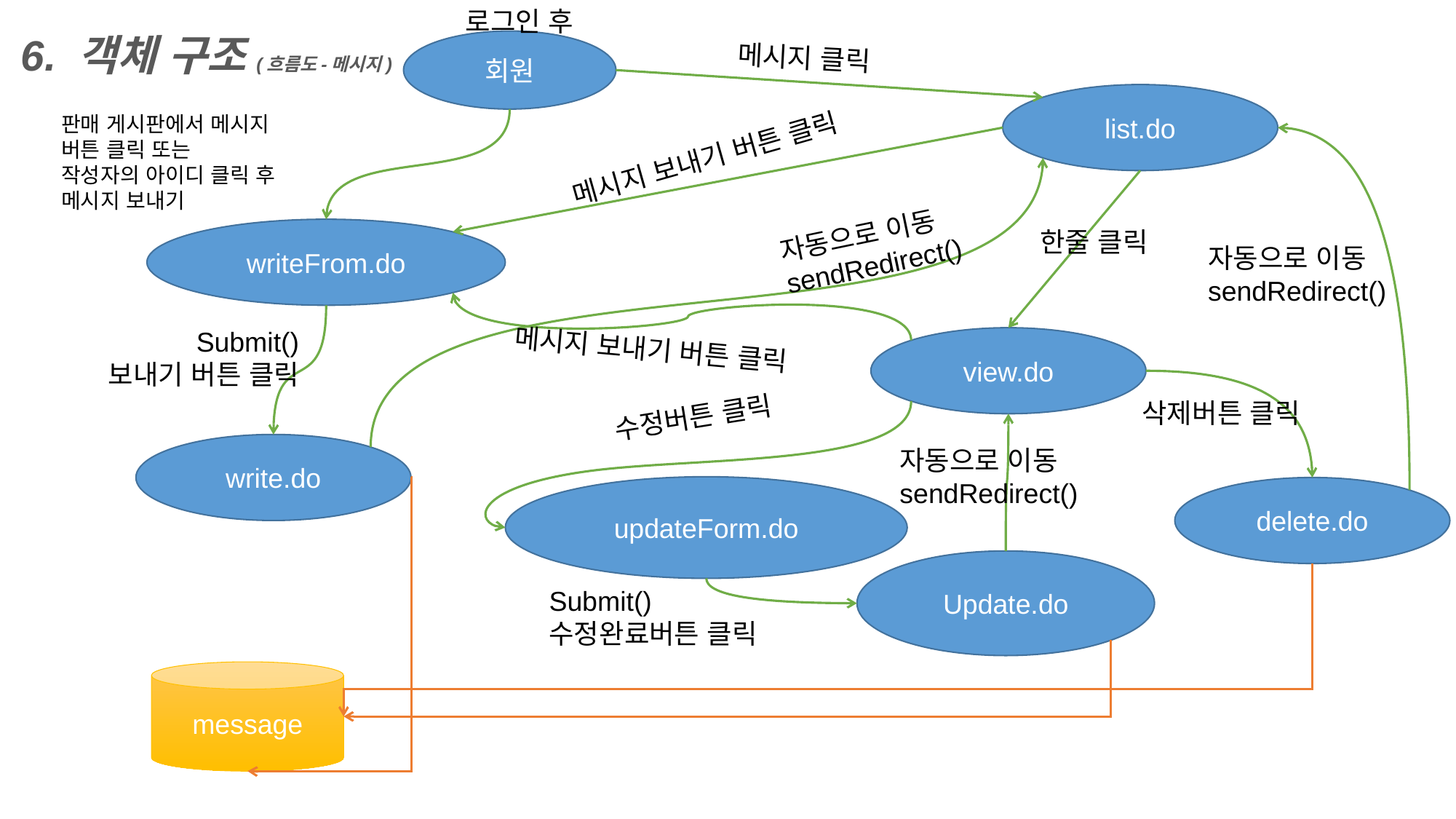

6. 객체 구조(흐름도-메시지)
로그인 후
회원
메시지 클릭
list.do
판매 게시판에서 메시지
버튼 클릭 또는
작성자의 아이디 클릭 후
메시지 보내기
메시지 보내기 버튼 클릭
자동으로 이동
sendRedirect()
writeFrom.do
한줄 클릭
자동으로 이동
sendRedirect()
Submit()
보내기 버튼 클릭
메시지 보내기 버튼 클릭
view.do
삭제버튼 클릭
수정버튼 클릭
write.do
자동으로 이동
sendRedirect()
updateForm.do
delete.do
Update.do
Submit()
수정완료버튼 클릭
message